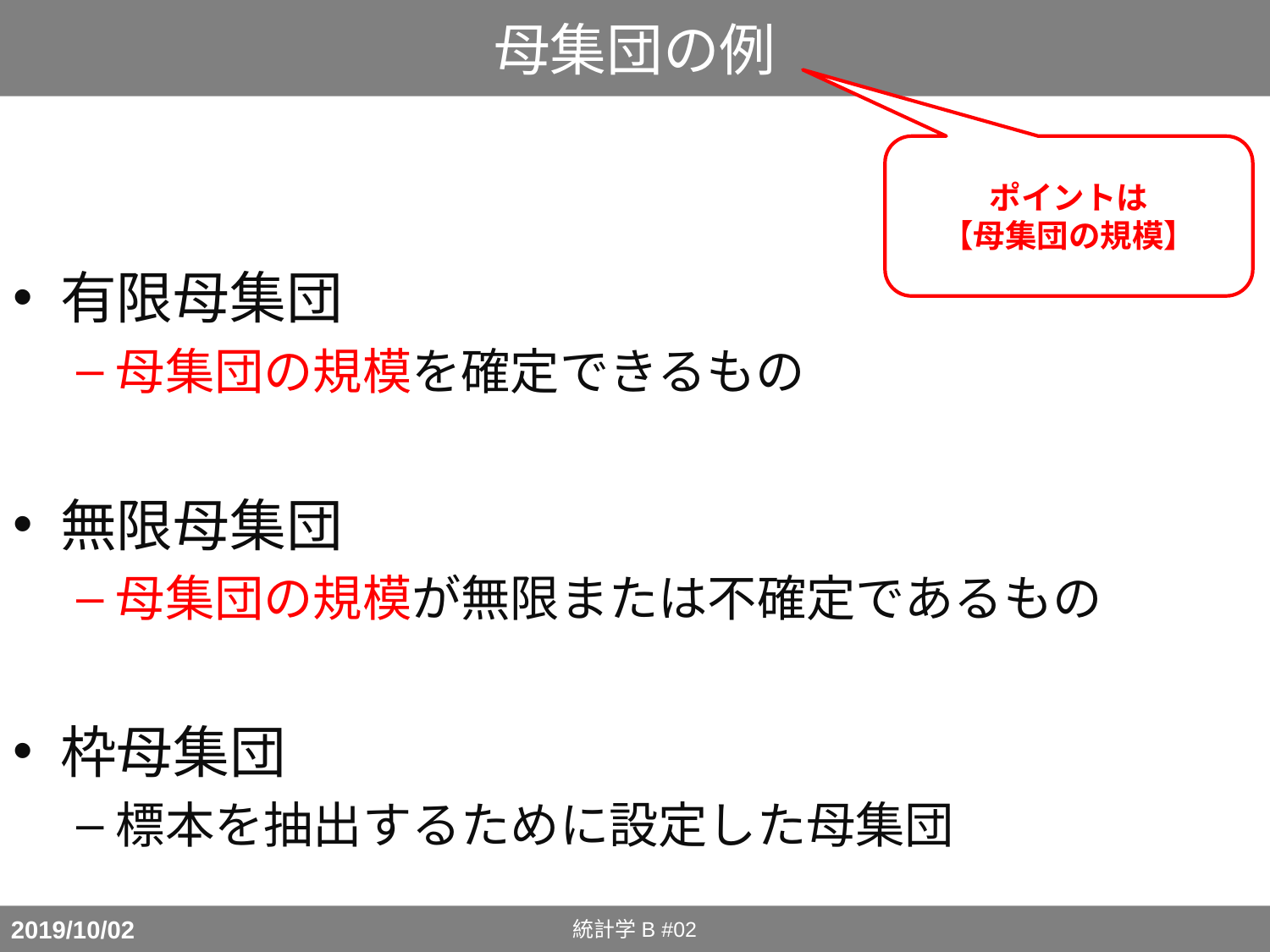

# 母集団の例
ポイントは
【母集団の規模】
有限母集団
母集団の規模を確定できるもの

無限母集団
母集団の規模が無限または不確定であるもの

枠母集団
標本を抽出するために設定した母集団
統計学B #02
2019/10/02